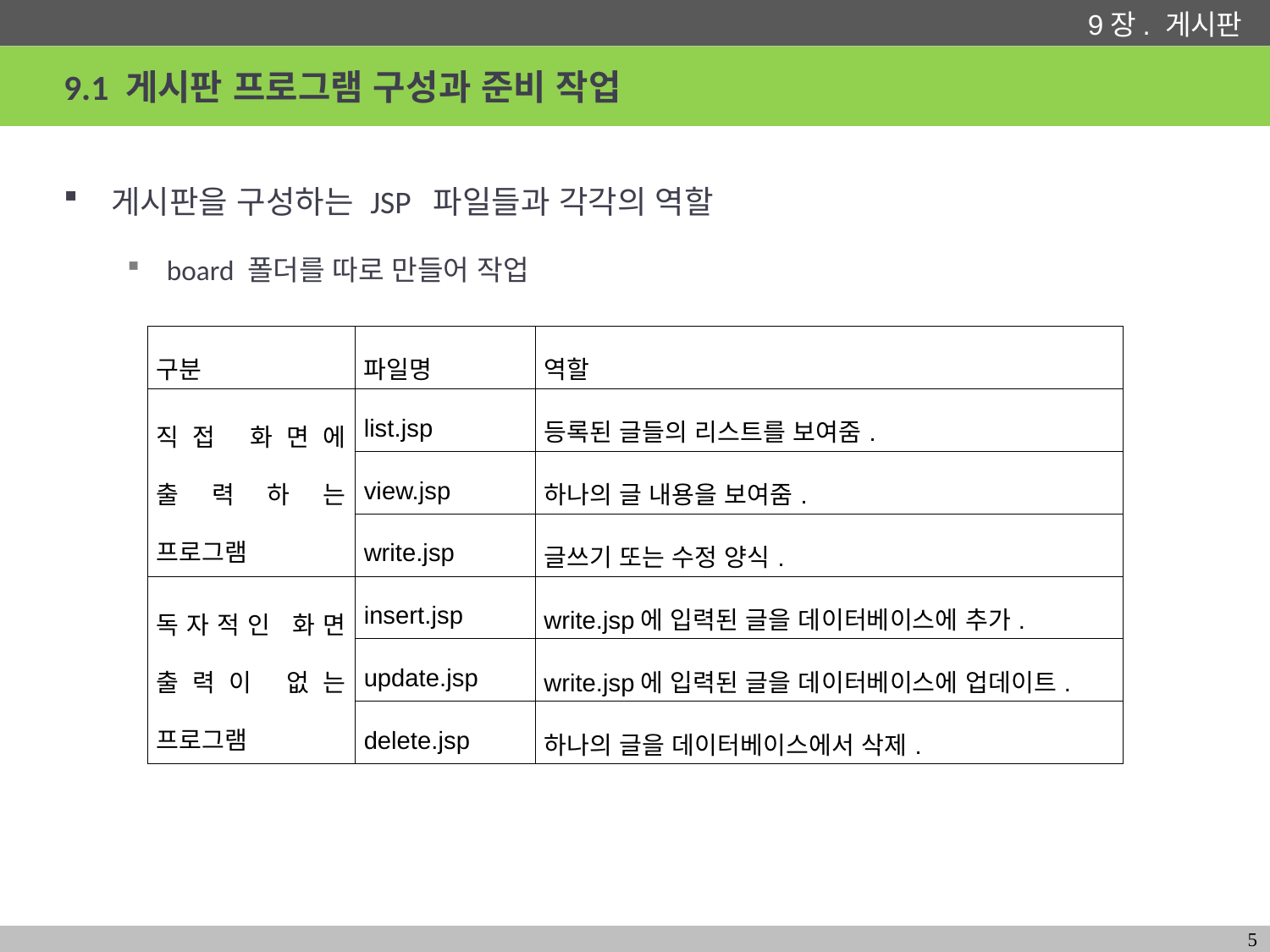

# 9.1 게시판 프로그램 구성과 준비 작업
게시판을 구성하는 JSP  파일들과 각각의 역할
board 폴더를 따로 만들어 작업
| 구분 | 파일명 | 역할 |
| --- | --- | --- |
| 직접 화면에 출력하는 프로그램 | list.jsp | 등록된 글들의 리스트를 보여줌. |
|  | view.jsp | 하나의 글 내용을 보여줌. |
|  | write.jsp | 글쓰기 또는 수정 양식. |
| 독자적인 화면 출력이 없는 프로그램 | insert.jsp | write.jsp에 입력된 글을 데이터베이스에 추가. |
|  | update.jsp | write.jsp에 입력된 글을 데이터베이스에 업데이트. |
|  | delete.jsp | 하나의 글을 데이터베이스에서 삭제. |
5